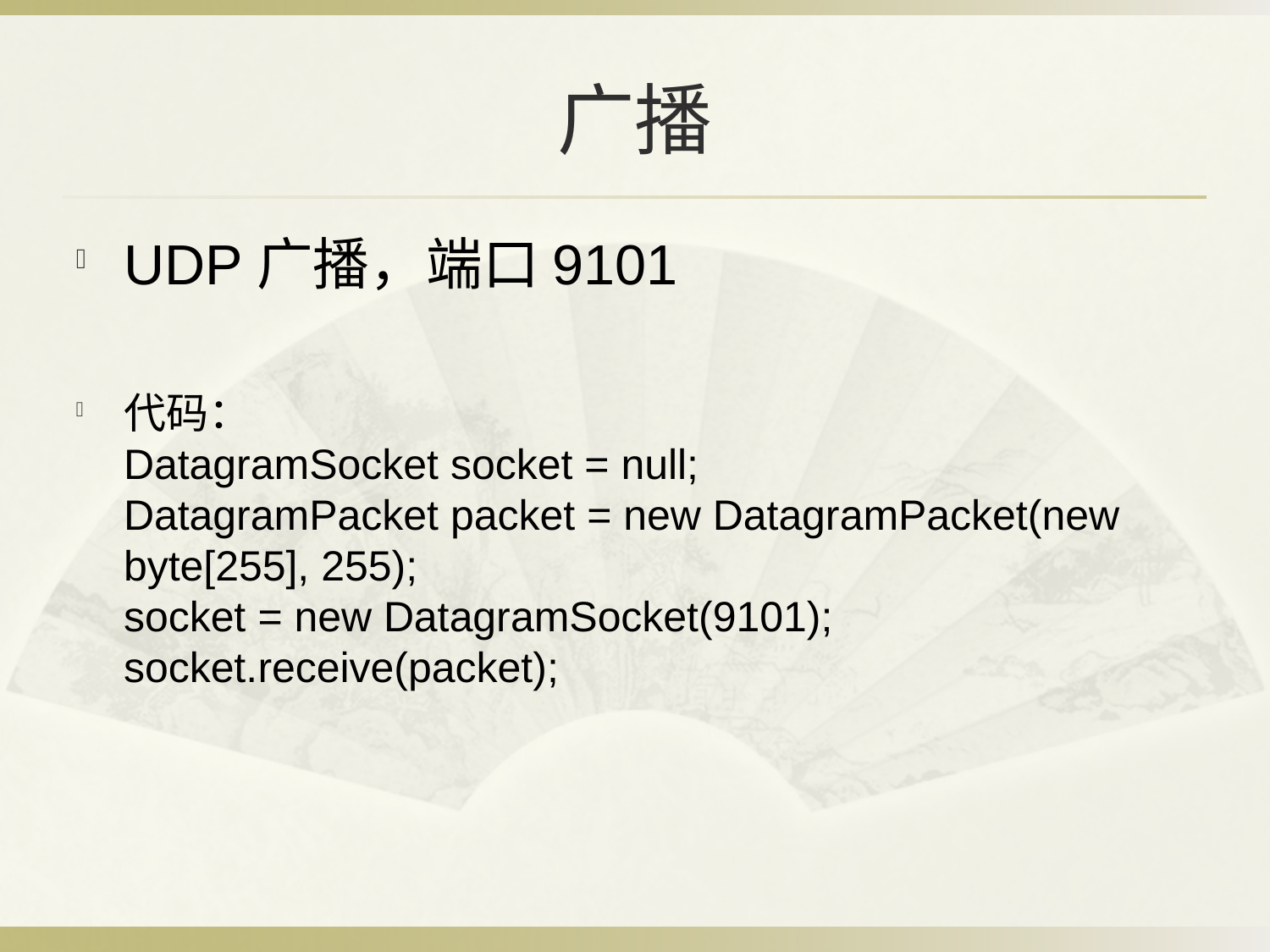

# 广播
UDP广播，端口9101

代码：
DatagramSocket socket = null;
DatagramPacket packet = new DatagramPacket(new byte[255], 255);
socket = new DatagramSocket(9101);
socket.receive(packet);